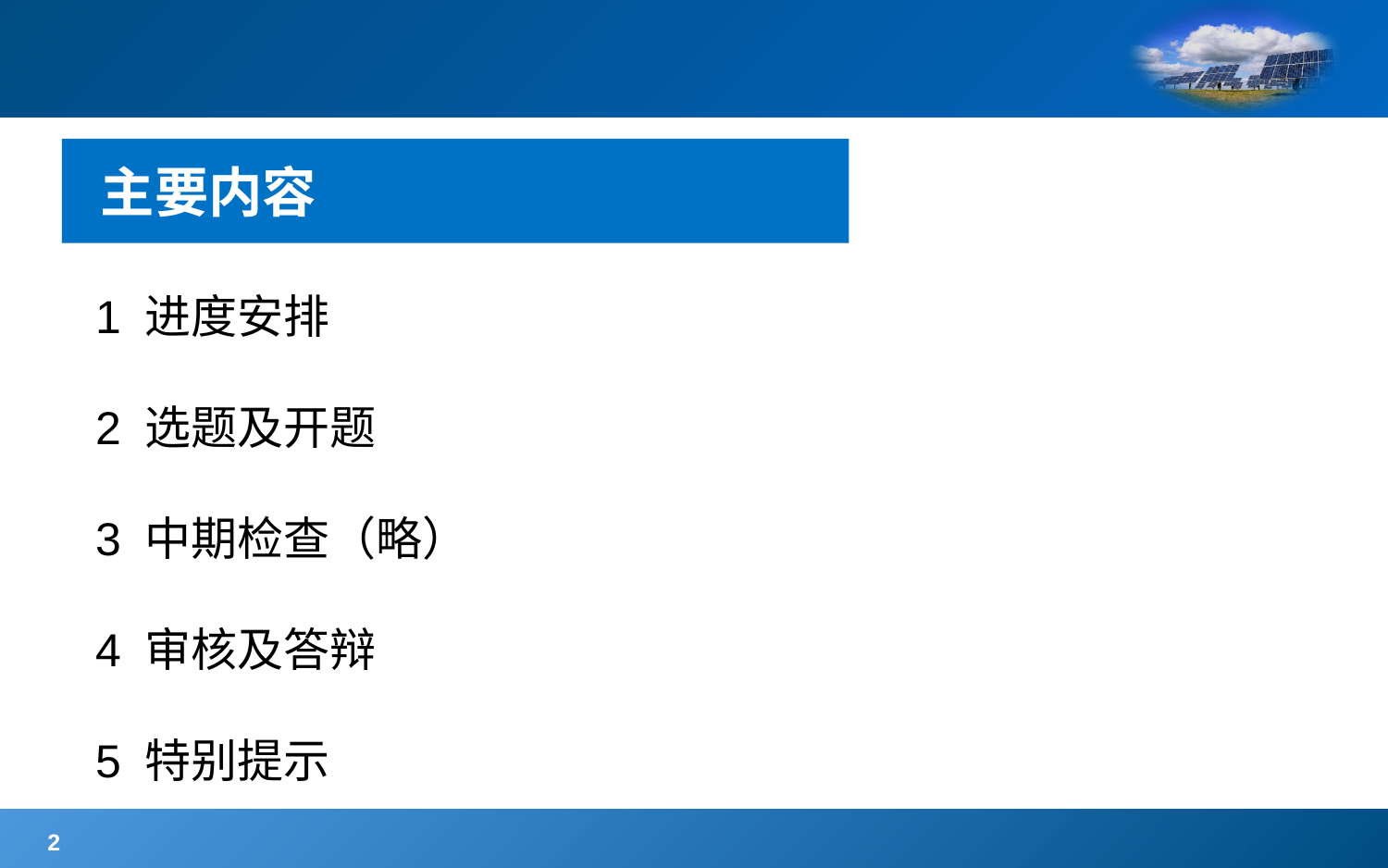

主要内容
1 进度安排

2 选题及开题

3 中期检查（略）

4 审核及答辩

5 特别提示